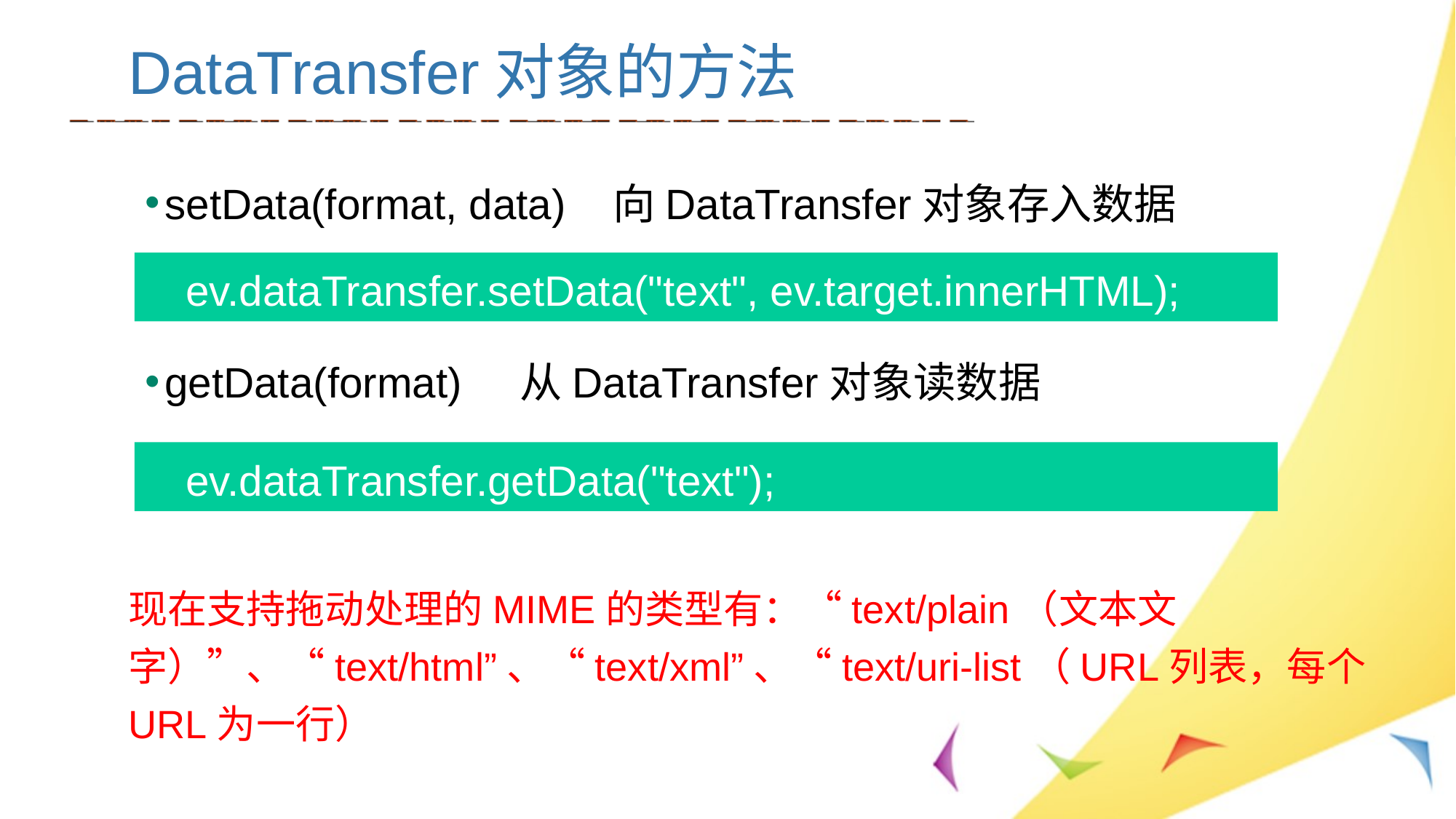

DataTransfer对象的方法
setData(format, data)	向DataTransfer对象存入数据

getData(format)    从DataTransfer对象读数据
   ev.dataTransfer.setData("text", ev.target.innerHTML);
   ev.dataTransfer.getData("text");
现在支持拖动处理的MIME的类型有：“text/plain（文本文字）”、“text/html”、“text/xml”、“text/uri-list（URL列表，每个URL为一行）